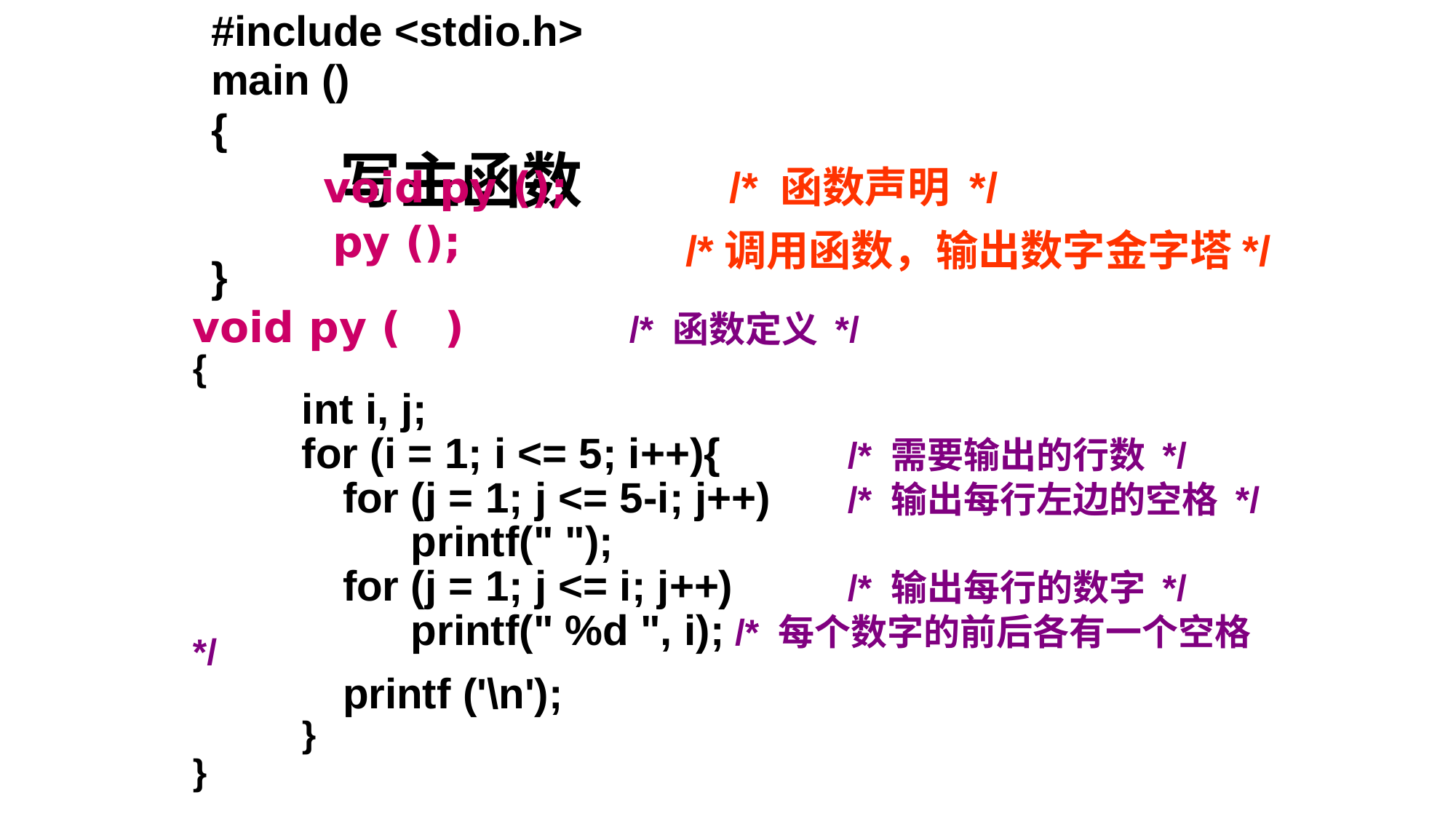

#include <stdio.h>
main ()
{

}
写主函数
void py ();
/* 函数声明 */
py ();
/*调用函数，输出数字金字塔*/
void py (   )               	/* 函数定义 */
{
	int i, j;
	for (i = 1; i <= 5; i++){		/* 需要输出的行数 */
	    for (j = 1; j <= 5-i; j++) 	/* 输出每行左边的空格 */
		printf(" ");
	    for (j = 1; j <= i; j++)  	/* 输出每行的数字 */
		printf(" %d ", i); /* 每个数字的前后各有一个空格 */
	    printf ('\n');
	}
}